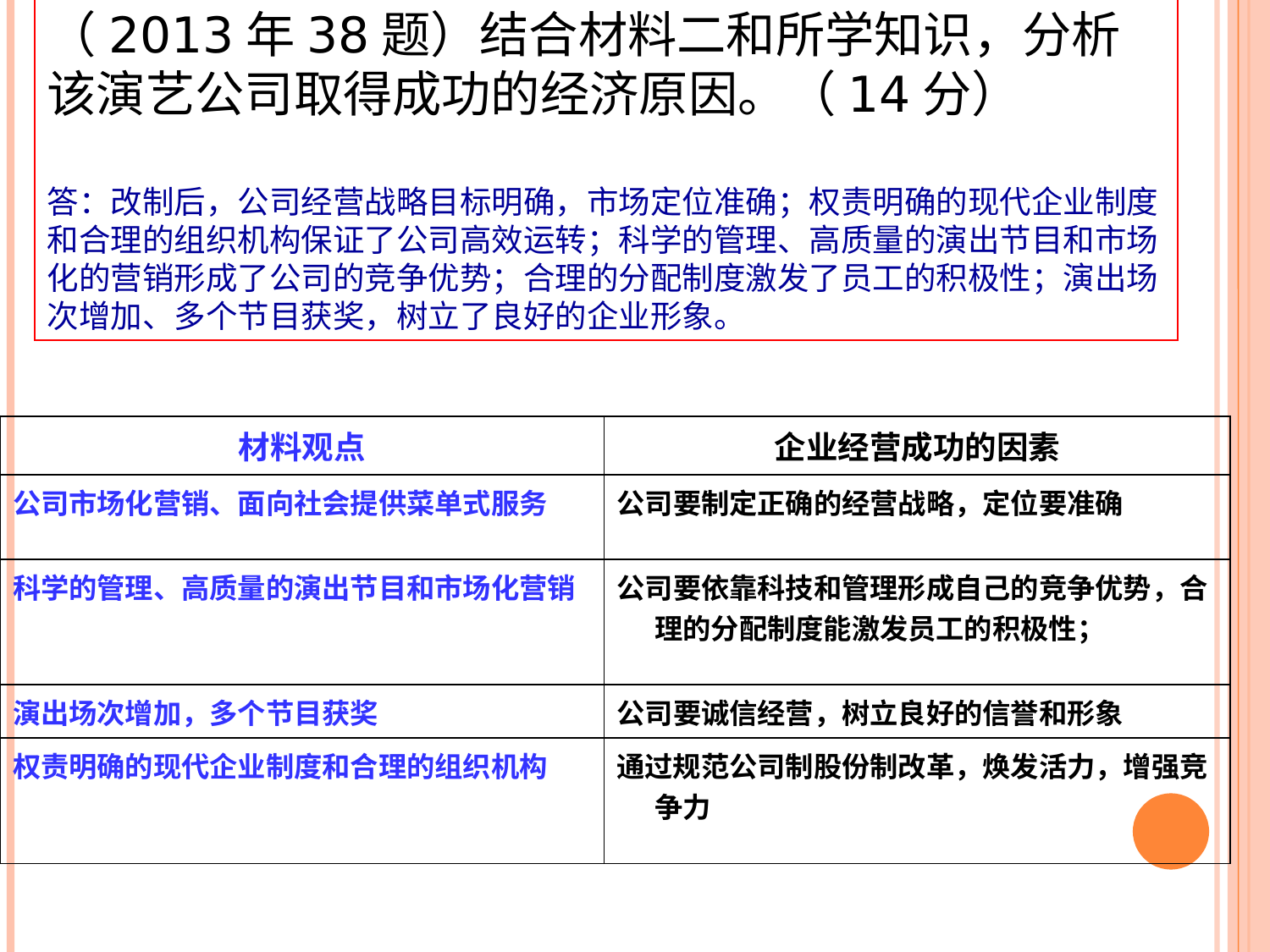

（2013年38题）结合材料二和所学知识，分析该演艺公司取得成功的经济原因。（14分）

答：改制后，公司经营战略目标明确，市场定位准确；权责明确的现代企业制度和合理的组织机构保证了公司高效运转；科学的管理、高质量的演出节目和市场化的营销形成了公司的竞争优势；合理的分配制度激发了员工的积极性；演出场次增加、多个节目获奖，树立了良好的企业形象。
| 材料观点 | 企业经营成功的因素 |
| --- | --- |
| 公司市场化营销、面向社会提供菜单式服务 | 公司要制定正确的经营战略，定位要准确 |
| 科学的管理、高质量的演出节目和市场化营销 | 公司要依靠科技和管理形成自己的竞争优势，合理的分配制度能激发员工的积极性； |
| 演出场次增加，多个节目获奖 | 公司要诚信经营，树立良好的信誉和形象 |
| 权责明确的现代企业制度和合理的组织机构 | 通过规范公司制股份制改革，焕发活力，增强竞争力 |